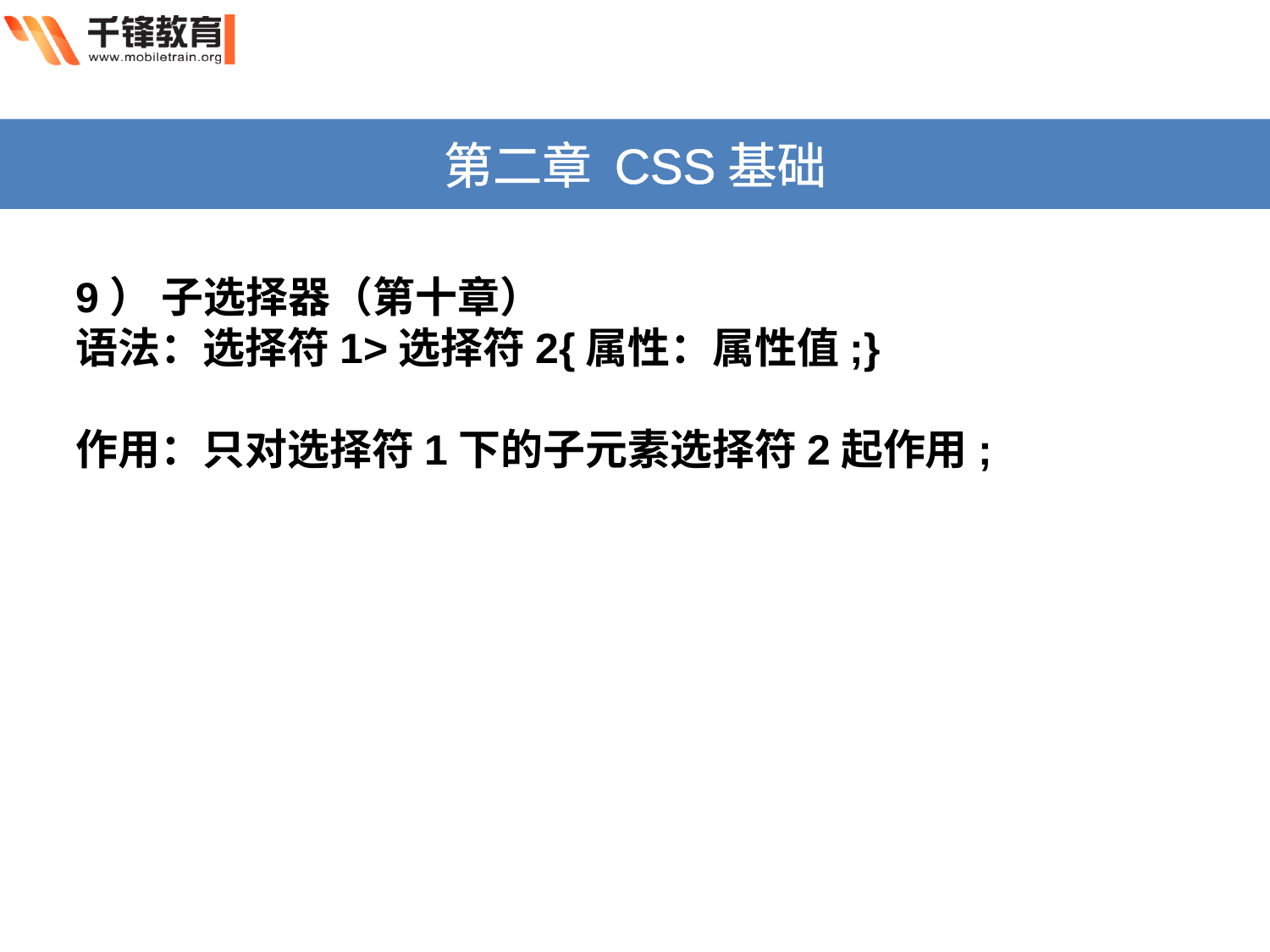

第二章 CSS基础
9） 子选择器（第十章）
语法：选择符1>选择符2{属性：属性值;}

作用：只对选择符1下的子元素选择符2起作用;